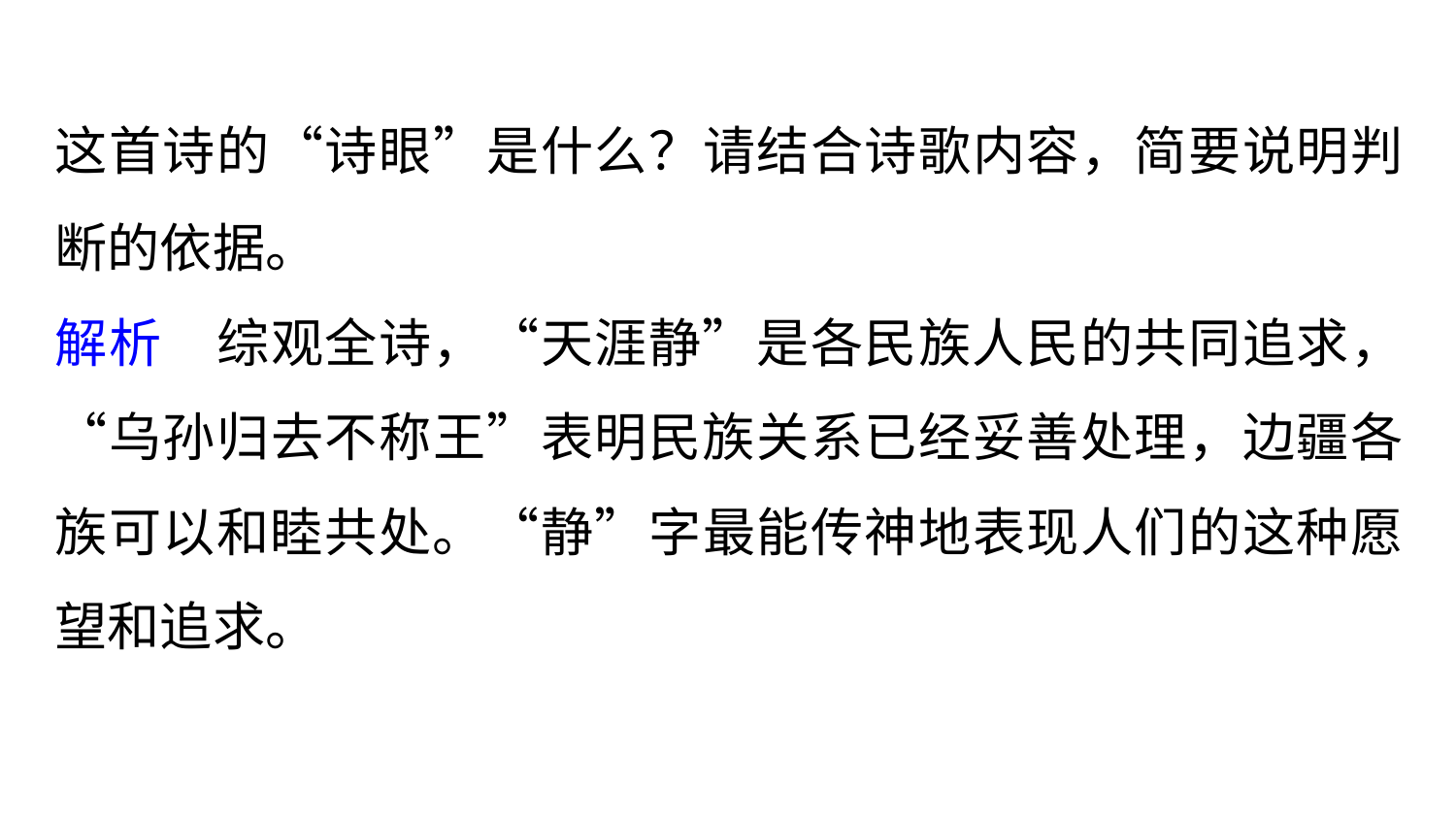

这首诗的“诗眼”是什么？请结合诗歌内容，简要说明判断的依据。
解析　综观全诗，“天涯静”是各民族人民的共同追求，“乌孙归去不称王”表明民族关系已经妥善处理，边疆各族可以和睦共处。“静”字最能传神地表现人们的这种愿望和追求。